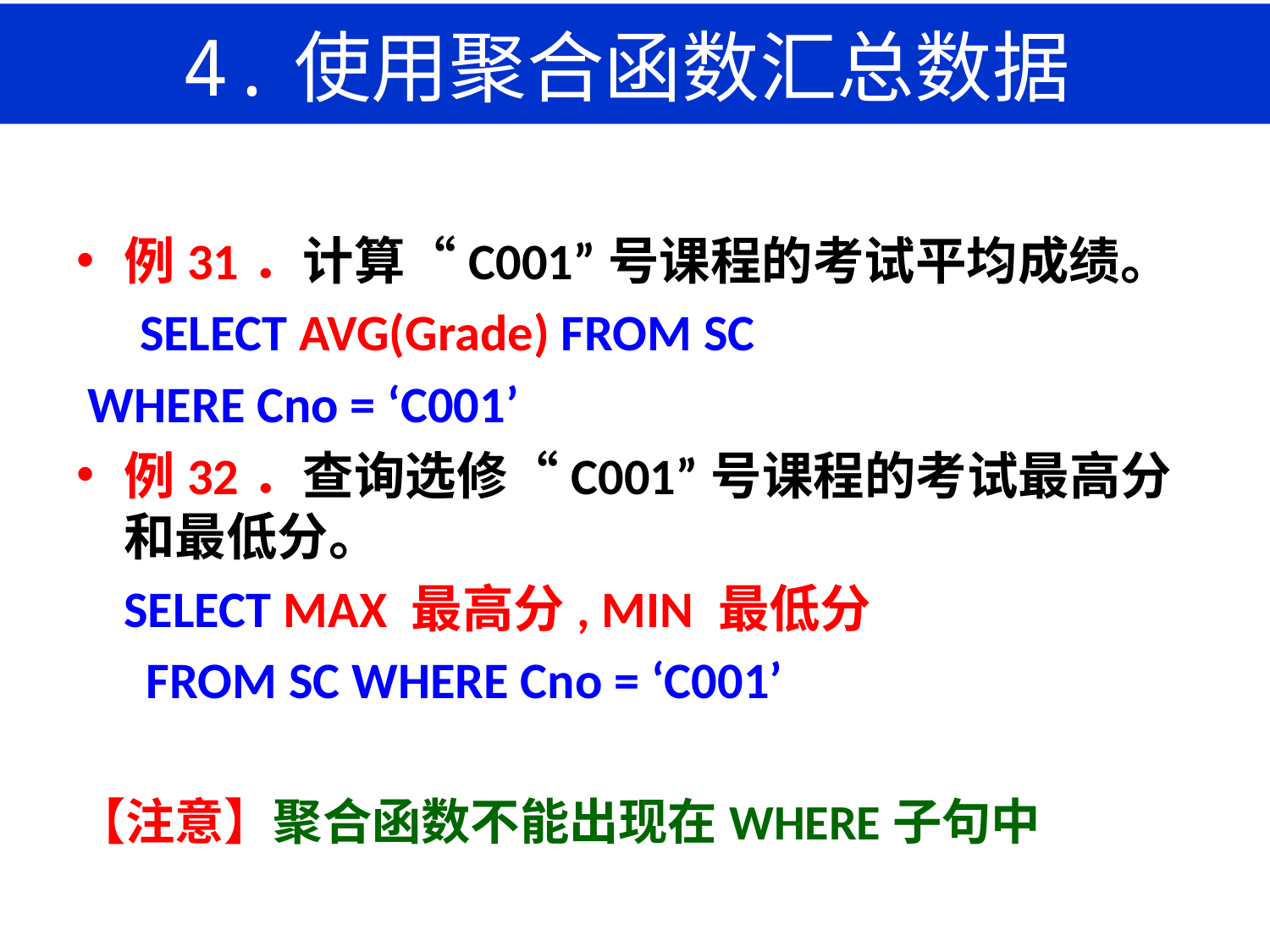

# 4.使用聚合函数汇总数据
例31．计算“C001”号课程的考试平均成绩。
SELECT AVG(Grade) FROM SC
 WHERE Cno = ‘C001’
例32．查询选修“C001”号课程的考试最高分和最低分。
	SELECT MAX 最高分, MIN 最低分
      FROM SC WHERE Cno = ‘C001’

【注意】聚合函数不能出现在WHERE子句中